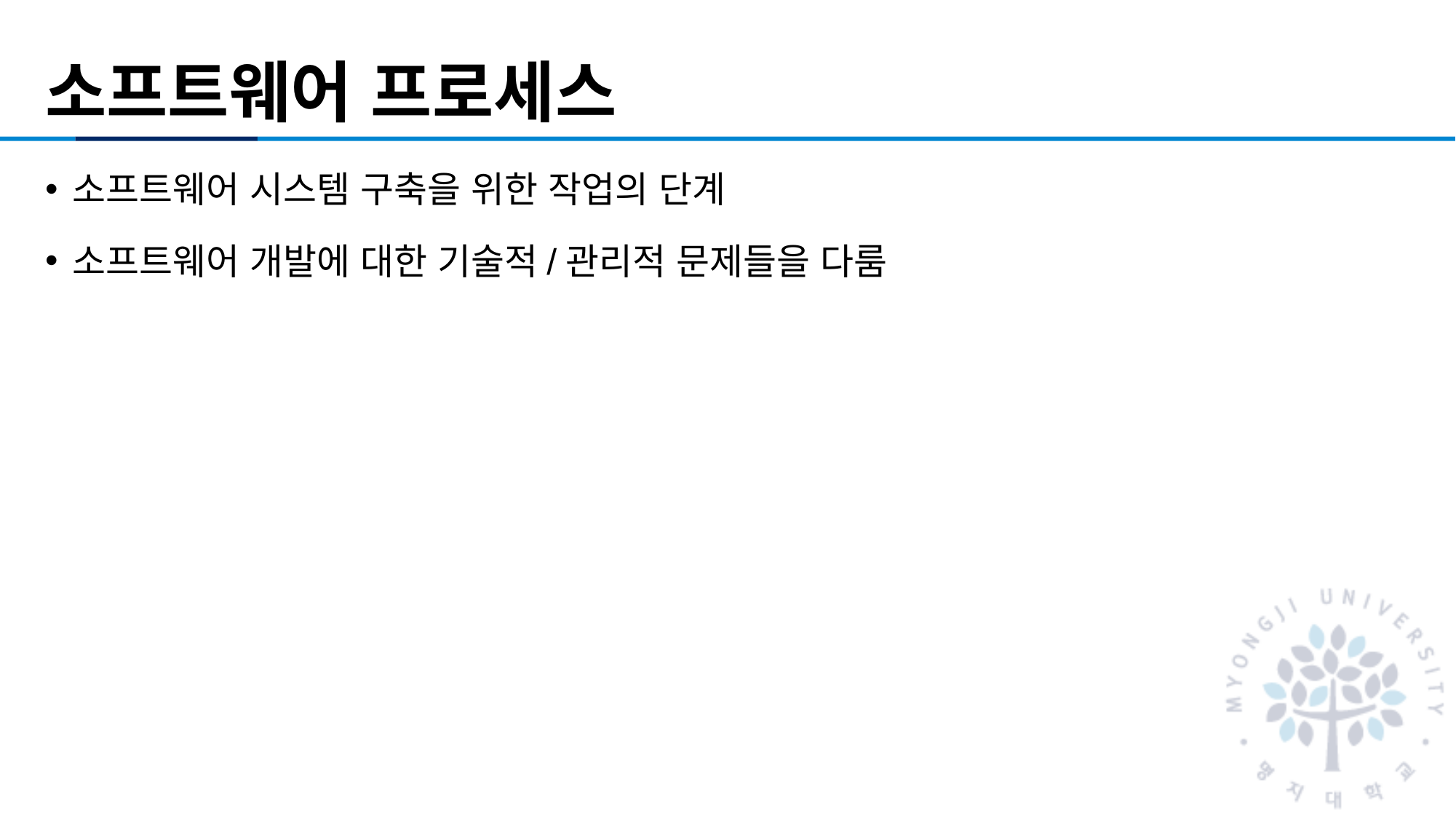

# 소프트웨어 프로세스
소프트웨어 시스템 구축을 위한 작업의 단계
소프트웨어 개발에 대한 기술적/관리적 문제들을 다룸